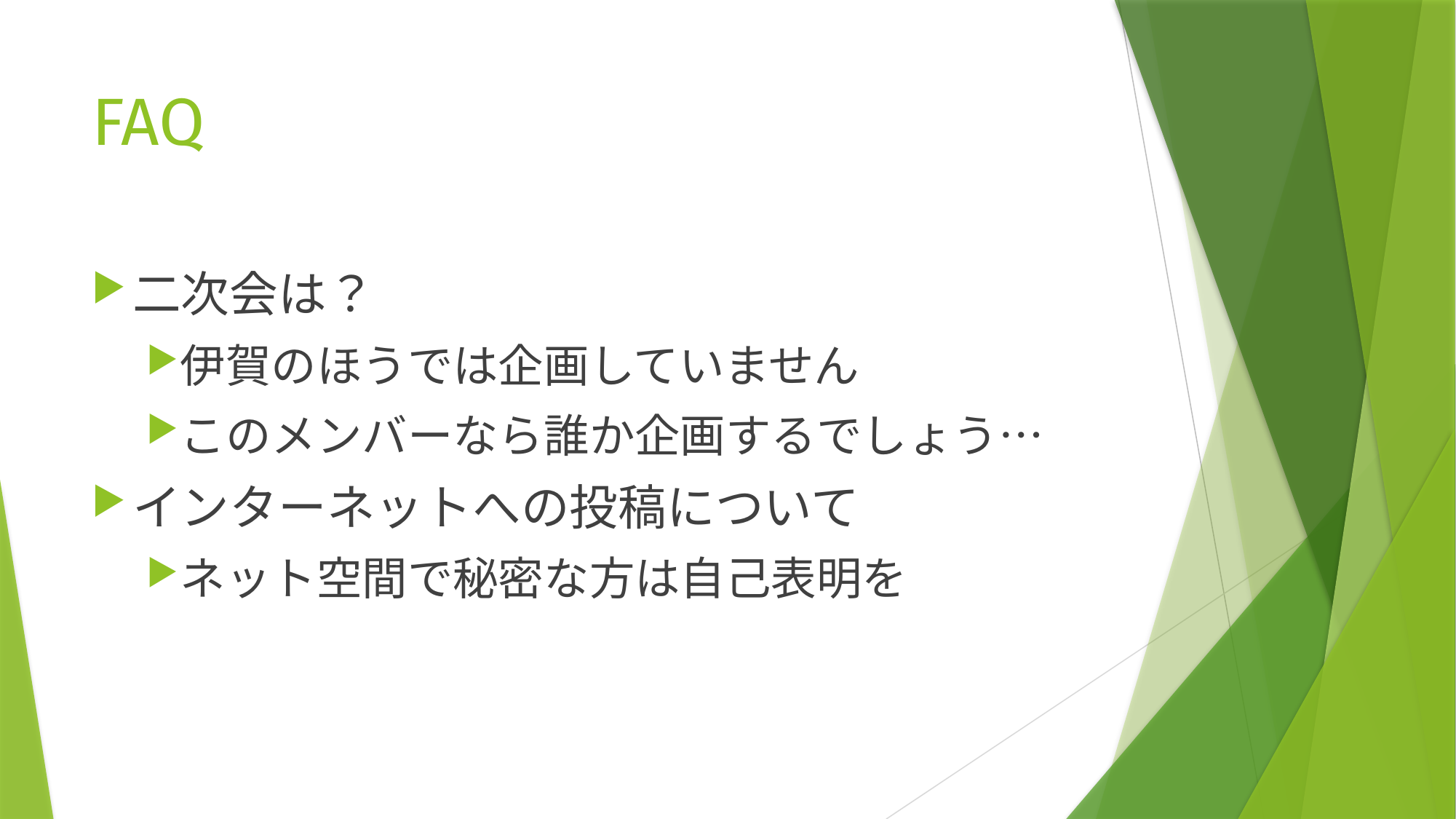

# FAQ
二次会は？
伊賀のほうでは企画していません
このメンバーなら誰か企画するでしょう…
インターネットへの投稿について
ネット空間で秘密な方は自己表明を